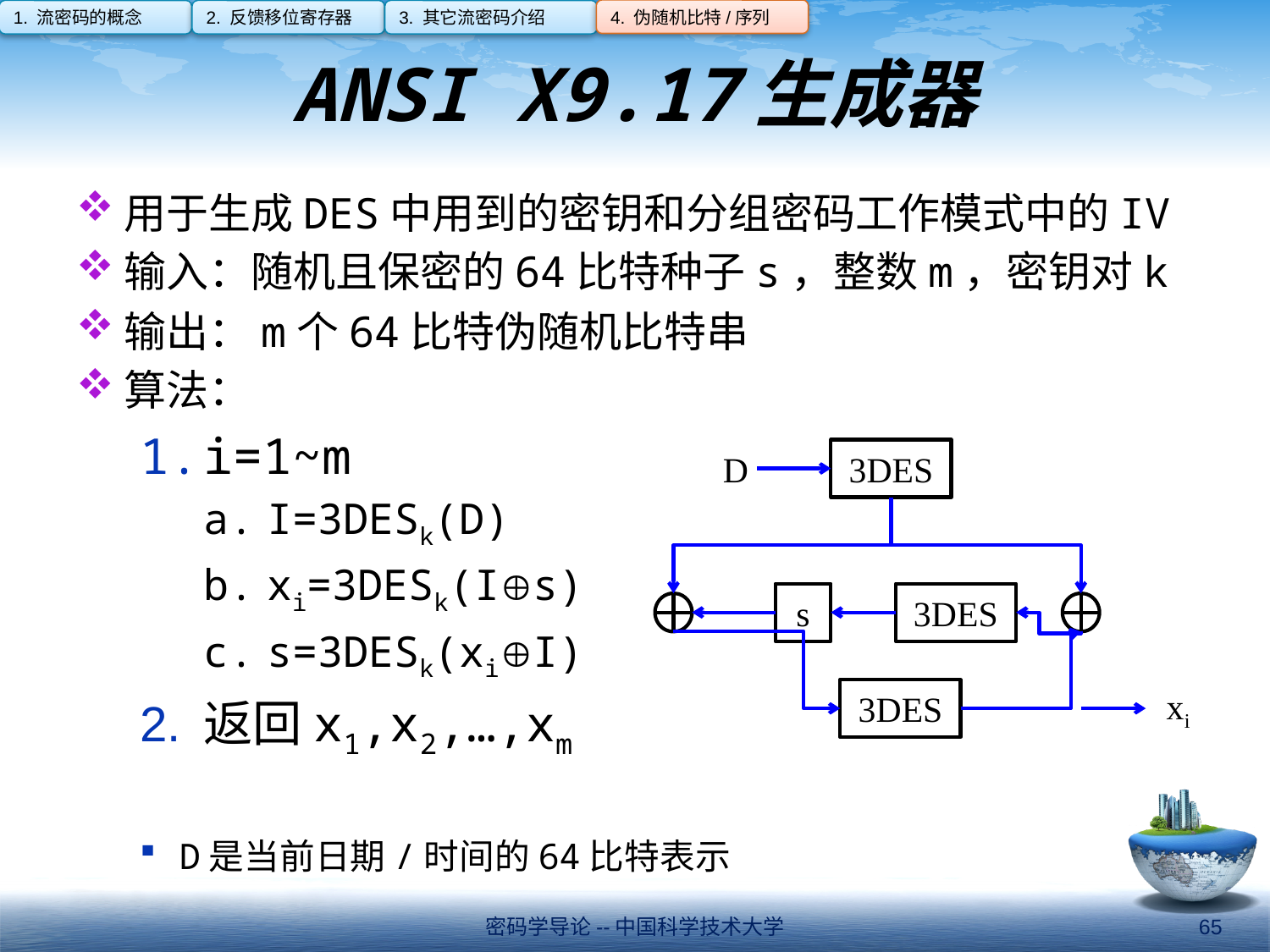

4. 伪随机比特/序列
1. 流密码的概念
2. 反馈移位寄存器
3. 其它流密码介绍
# ANSI X9.17生成器
用于生成DES中用到的密钥和分组密码工作模式中的IV
输入：随机且保密的64比特种子s，整数m，密钥对k
输出：m个64比特伪随机比特串
算法：
i=1~m
I=3DESk(D)
xi=3DESk(I⊕s)
s=3DESk(xi⊕I)
返回x1,x2,…,xm

D是当前日期/时间的64比特表示
D
3DES
s
3DES

3DES
xi
密码学导论--中国科学技术大学
65